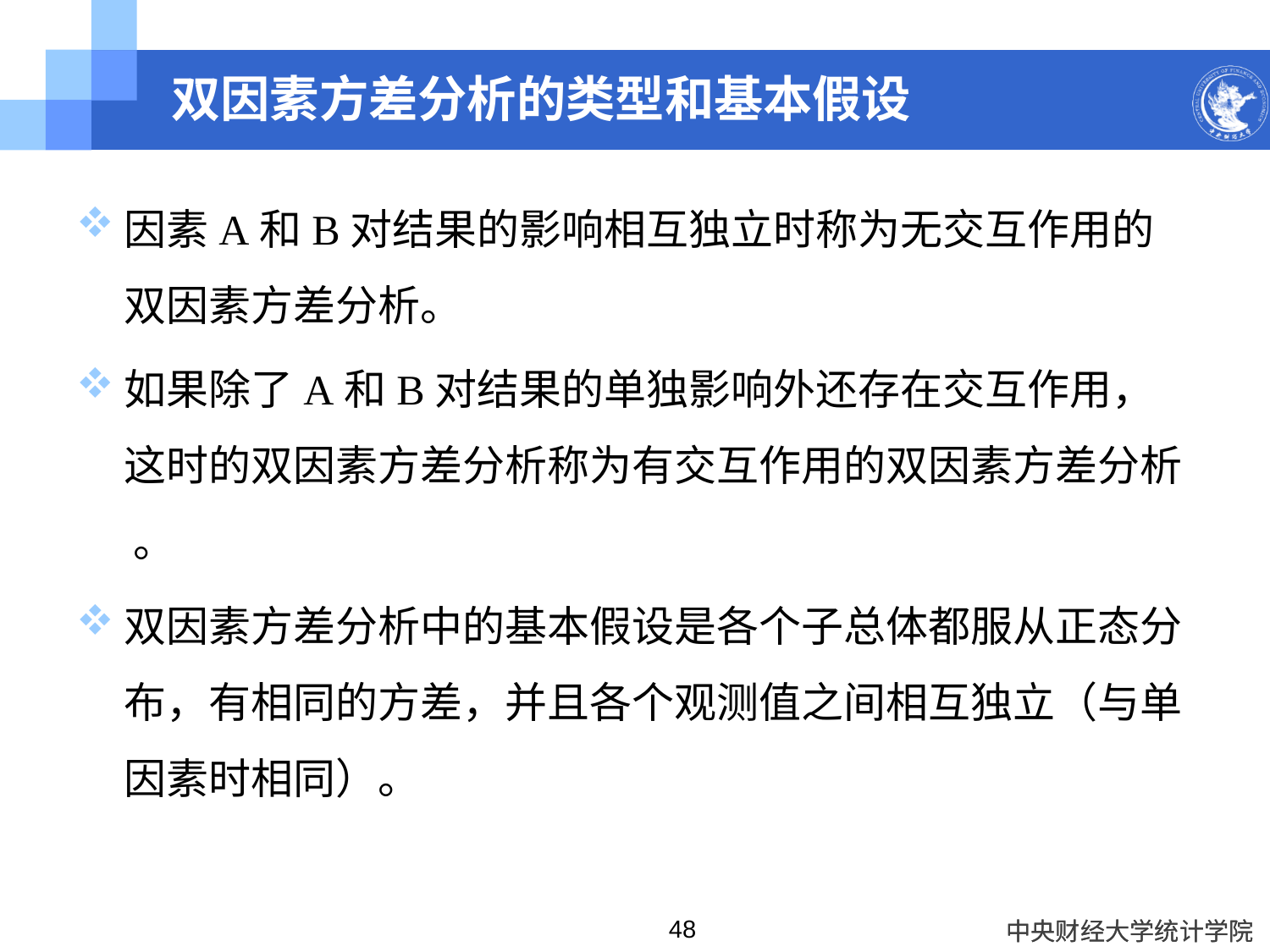

# 双因素方差分析的类型和基本假设
因素A和B对结果的影响相互独立时称为无交互作用的双因素方差分析。
如果除了A和B对结果的单独影响外还存在交互作用，这时的双因素方差分析称为有交互作用的双因素方差分析 。
双因素方差分析中的基本假设是各个子总体都服从正态分布，有相同的方差，并且各个观测值之间相互独立（与单因素时相同）。

48